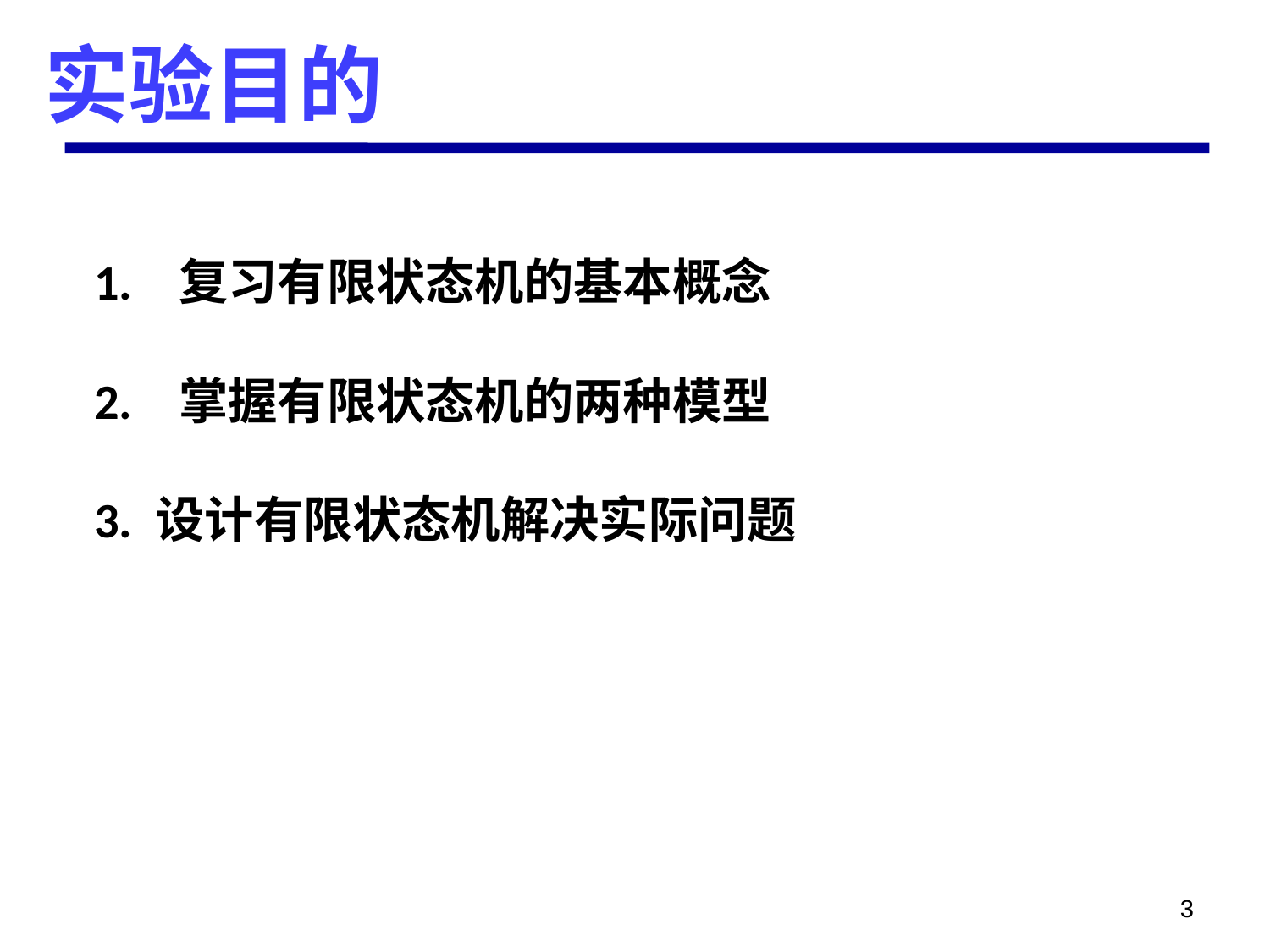

# 实验目的
1.	复习有限状态机的基本概念
2.	掌握有限状态机的两种模型
3. 设计有限状态机解决实际问题

3